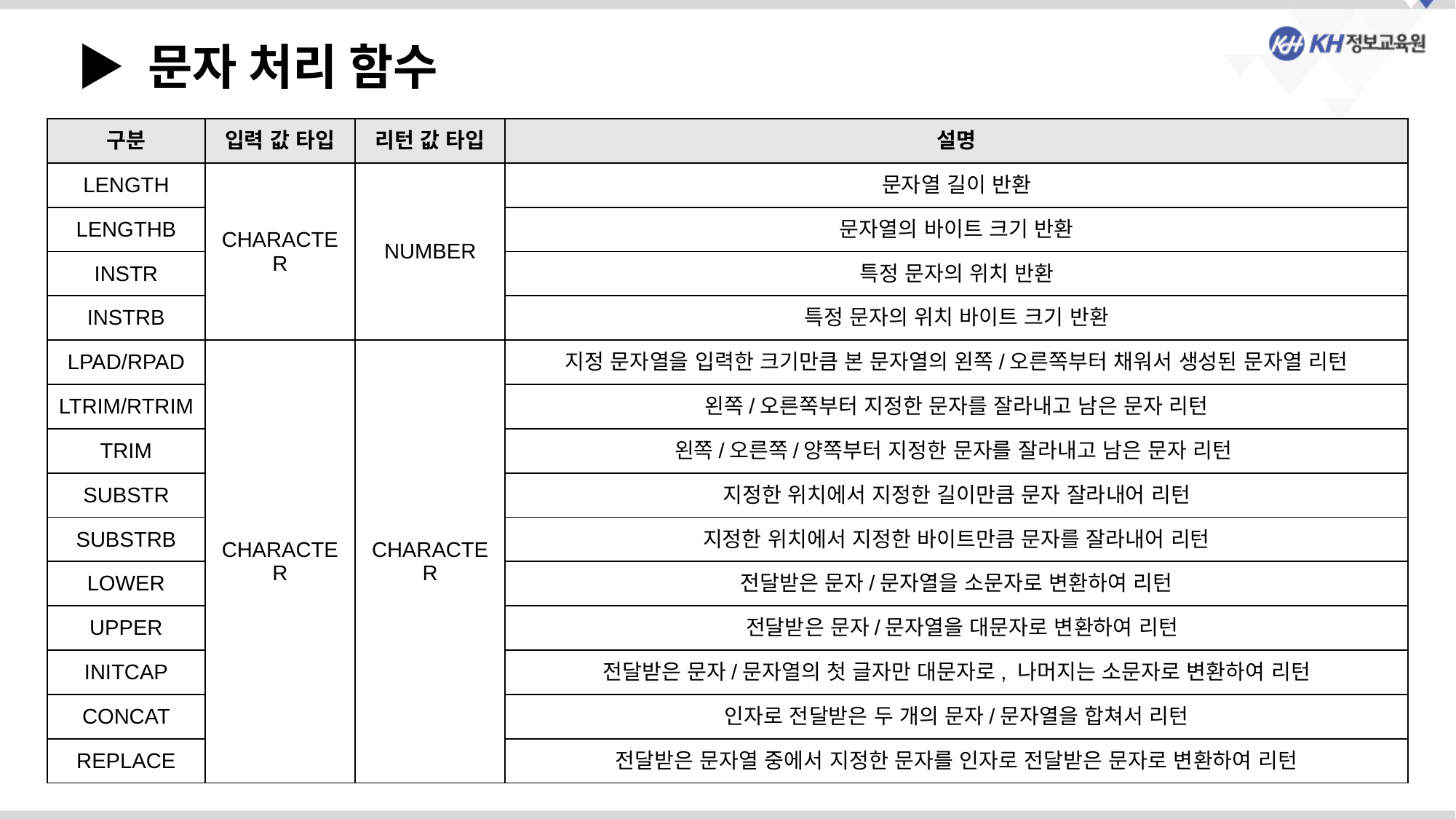

▶ 문자 처리 함수
| 구분 | 입력 값 타입 | 리턴 값 타입 | 설명 |
| --- | --- | --- | --- |
| LENGTH | CHARACTER | NUMBER | 문자열 길이 반환 |
| LENGTHB |  |  | 문자열의 바이트 크기 반환 |
| INSTR |  |  | 특정 문자의 위치 반환 |
| INSTRB |  |  | 특정 문자의 위치 바이트 크기 반환 |
| LPAD/RPAD | CHARACTER | CHARACTER | 지정 문자열을 입력한 크기만큼 본 문자열의 왼쪽/오른쪽부터 채워서 생성된 문자열 리턴 |
| LTRIM/RTRIM |  |  | 왼쪽/오른쪽부터 지정한 문자를 잘라내고 남은 문자 리턴 |
| TRIM |  |  | 왼쪽/오른쪽/양쪽부터 지정한 문자를 잘라내고 남은 문자 리턴 |
| SUBSTR |  |  | 지정한 위치에서 지정한 길이만큼 문자 잘라내어 리턴 |
| SUBSTRB |  |  | 지정한 위치에서 지정한 바이트만큼 문자를 잘라내어 리턴 |
| LOWER |  |  | 전달받은 문자/문자열을 소문자로 변환하여 리턴 |
| UPPER |  |  | 전달받은 문자/문자열을 대문자로 변환하여 리턴 |
| INITCAP |  |  | 전달받은 문자/문자열의 첫 글자만 대문자로, 나머지는 소문자로 변환하여 리턴 |
| CONCAT |  |  | 인자로 전달받은 두 개의 문자/문자열을 합쳐서 리턴 |
| REPLACE |  |  | 전달받은 문자열 중에서 지정한 문자를 인자로 전달받은 문자로 변환하여 리턴 |